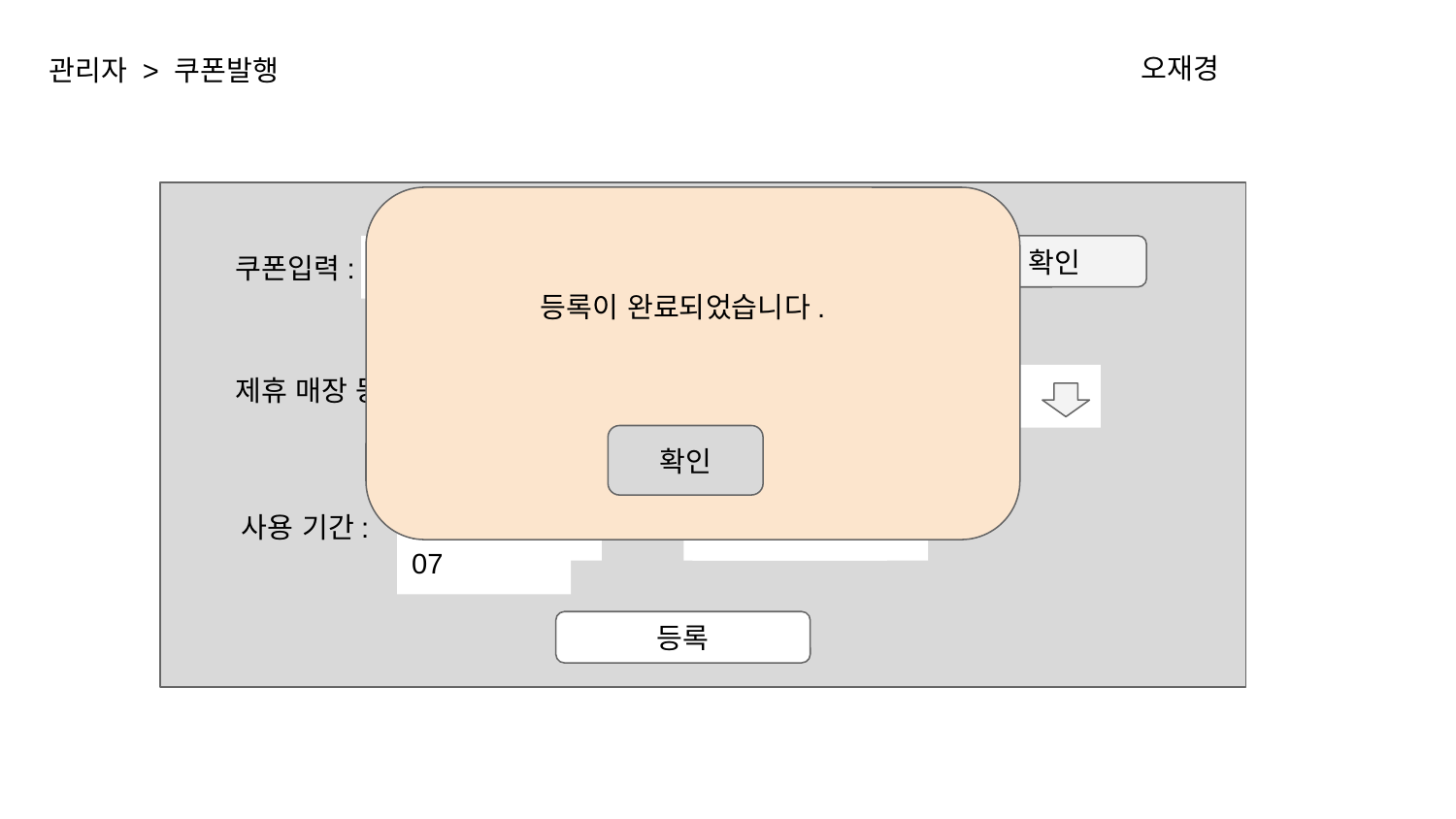

오재경
관리자 > 쿠폰발행

쿠폰입력:
FLK832RNF9Q0F3JR20
확인
등록이 완료되었습니다.
제휴 매장 등록:
bhc치킨 xx점

확인
사용 기간:
⇩
2022-01-07
~
⇩
2023-01-07
등록